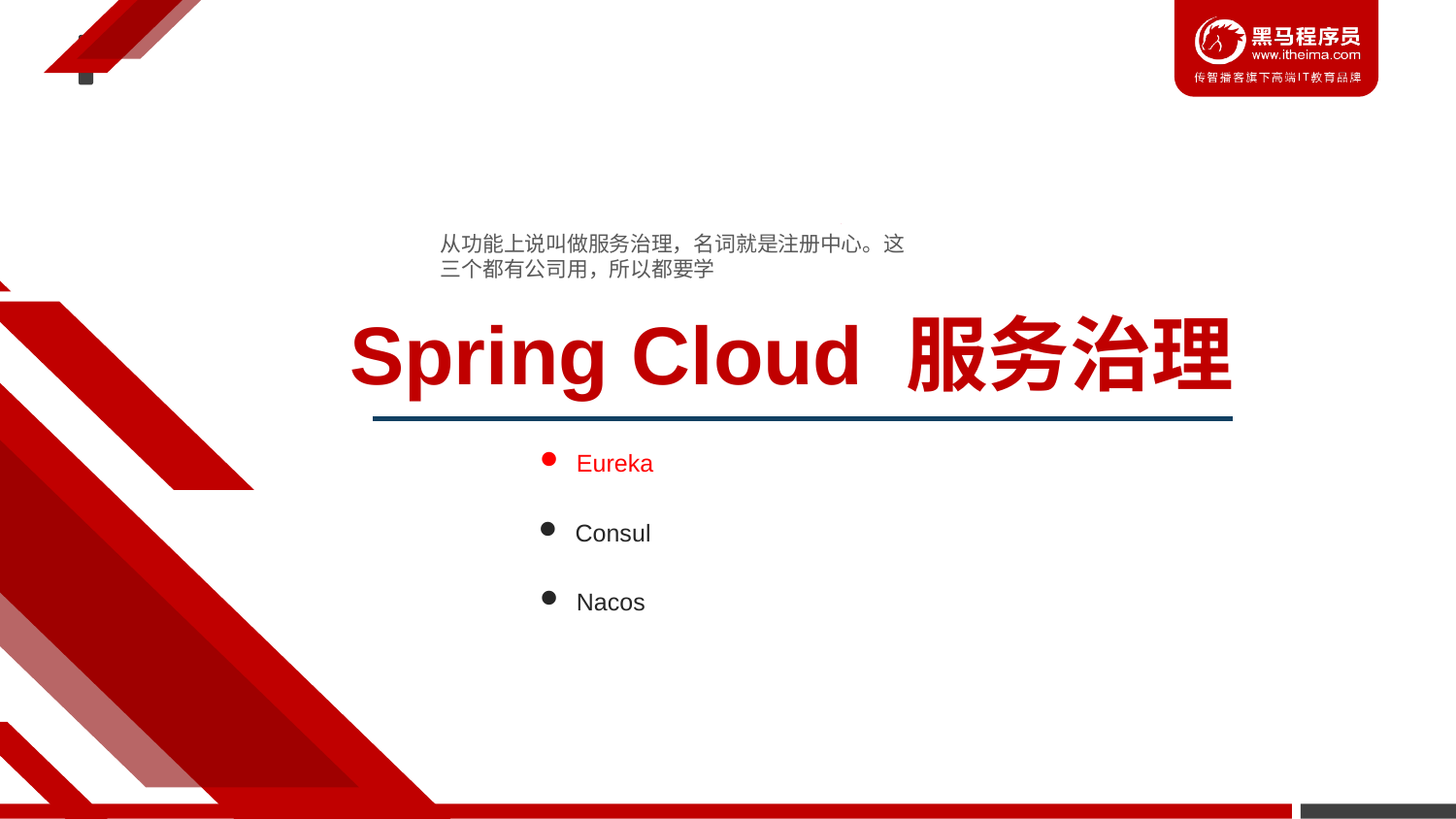

从功能上说叫做服务治理，名词就是注册中心。这三个都有公司用，所以都要学

Spring Cloud 服务治理
Eureka
Consul
Nacos